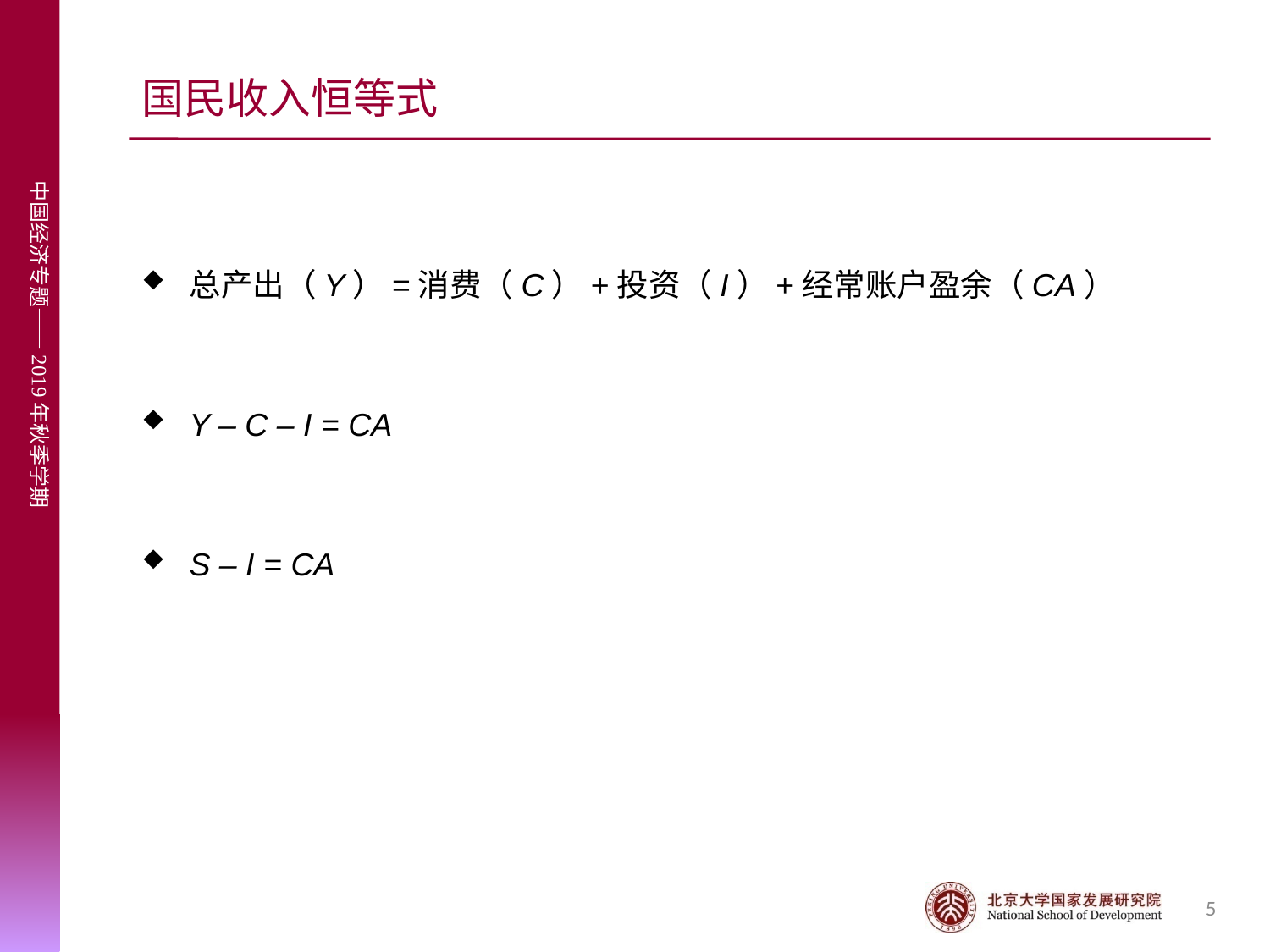

# 国民收入恒等式

总产出（Y）=消费（C）+投资（I）+经常账户盈余（CA）

Y – C – I = CA

S – I = CA
5